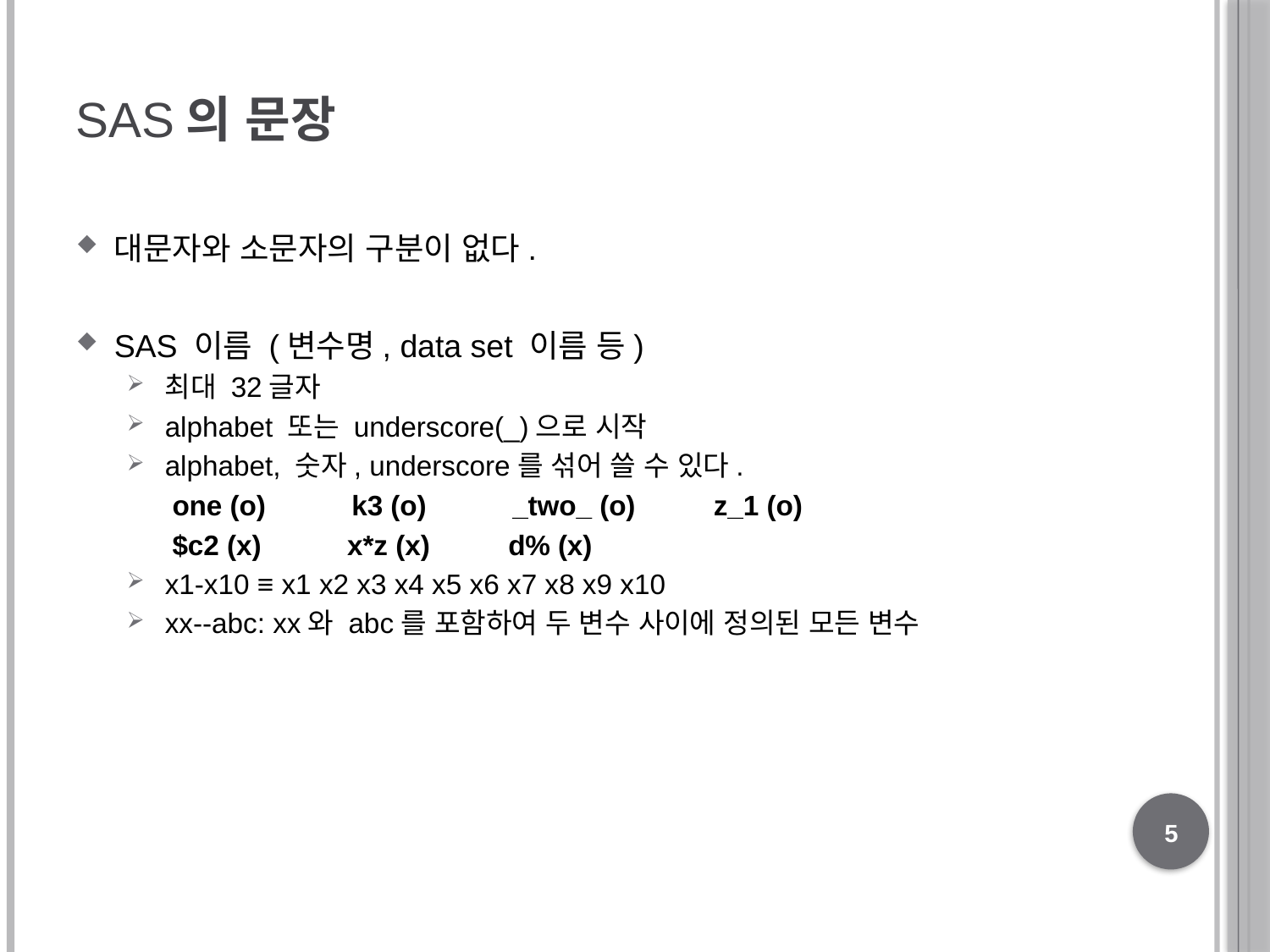

# SAS의 문장
대문자와 소문자의 구분이 없다.

SAS 이름 (변수명, data set 이름 등)
최대 32글자
alphabet 또는 underscore(_)으로 시작
alphabet, 숫자, underscore를 섞어 쓸 수 있다.
     one (o)           k3 (o)           _two_ (o)          z_1 (o)
     $c2 (x)           x*z (x)          d% (x)
x1-x10 ≡ x1 x2 x3 x4 x5 x6 x7 x8 x9 x10
xx--abc: xx와 abc를 포함하여 두 변수 사이에 정의된 모든 변수
5